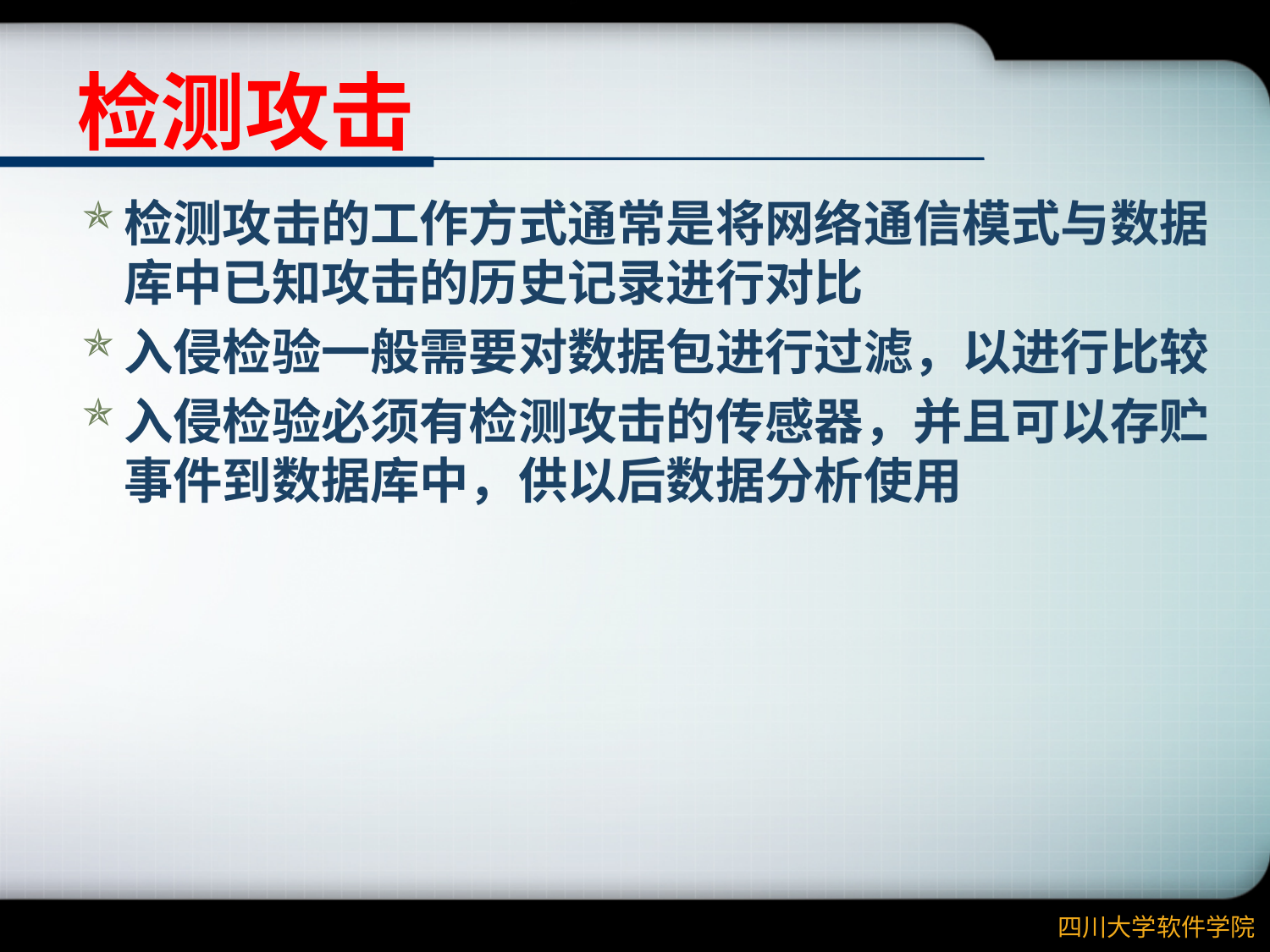

# 检测攻击
检测攻击的工作方式通常是将网络通信模式与数据库中已知攻击的历史记录进行对比
入侵检验一般需要对数据包进行过滤，以进行比较
入侵检验必须有检测攻击的传感器，并且可以存贮事件到数据库中，供以后数据分析使用